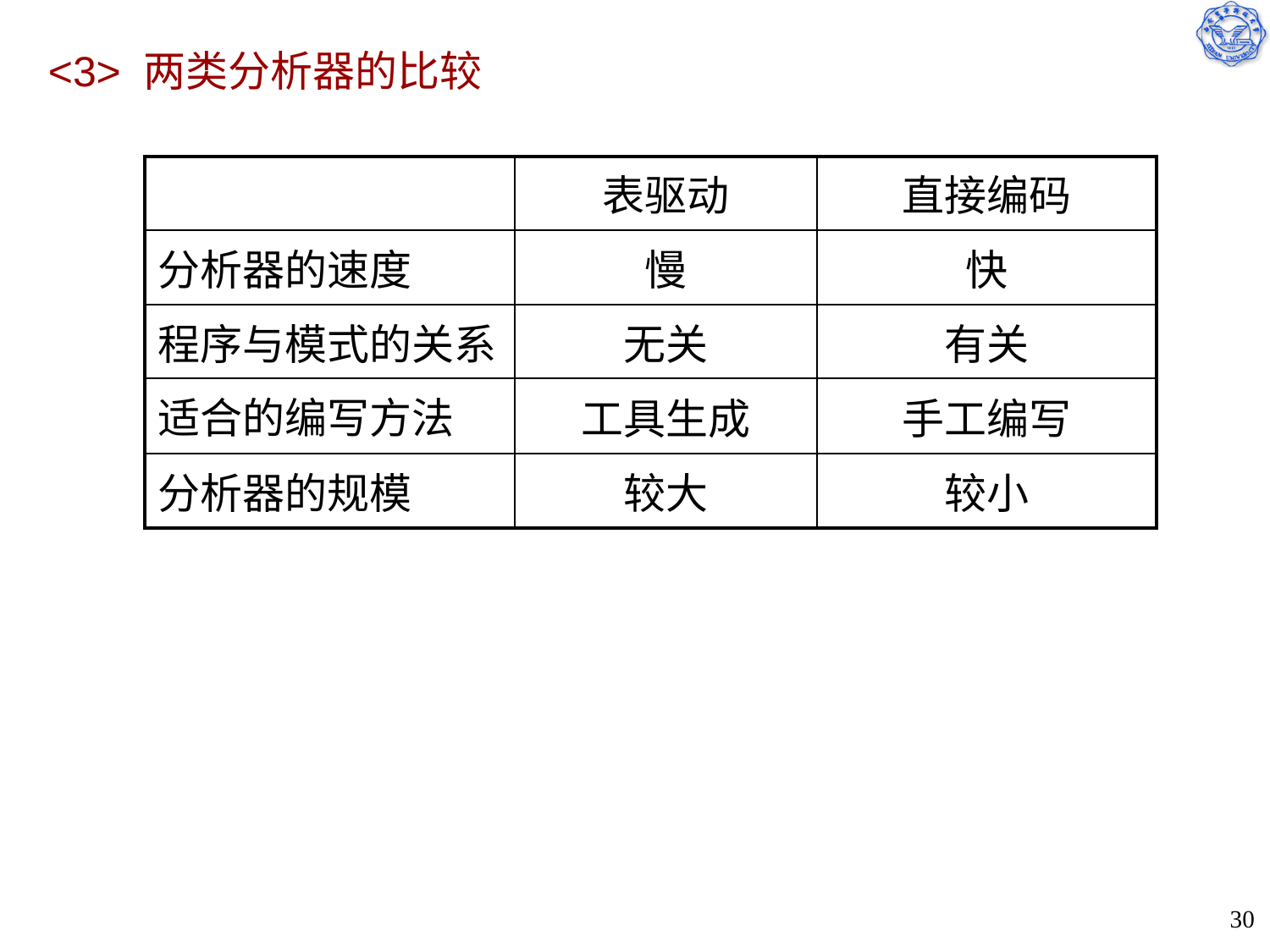

# <3> 两类分析器的比较
|  | 表驱动 | 直接编码 |
| --- | --- | --- |
| 分析器的速度 | 慢 | 快 |
| 程序与模式的关系 | 无关 | 有关 |
| 适合的编写方法 | 工具生成 | 手工编写 |
| 分析器的规模 | 较大 | 较小 |
30